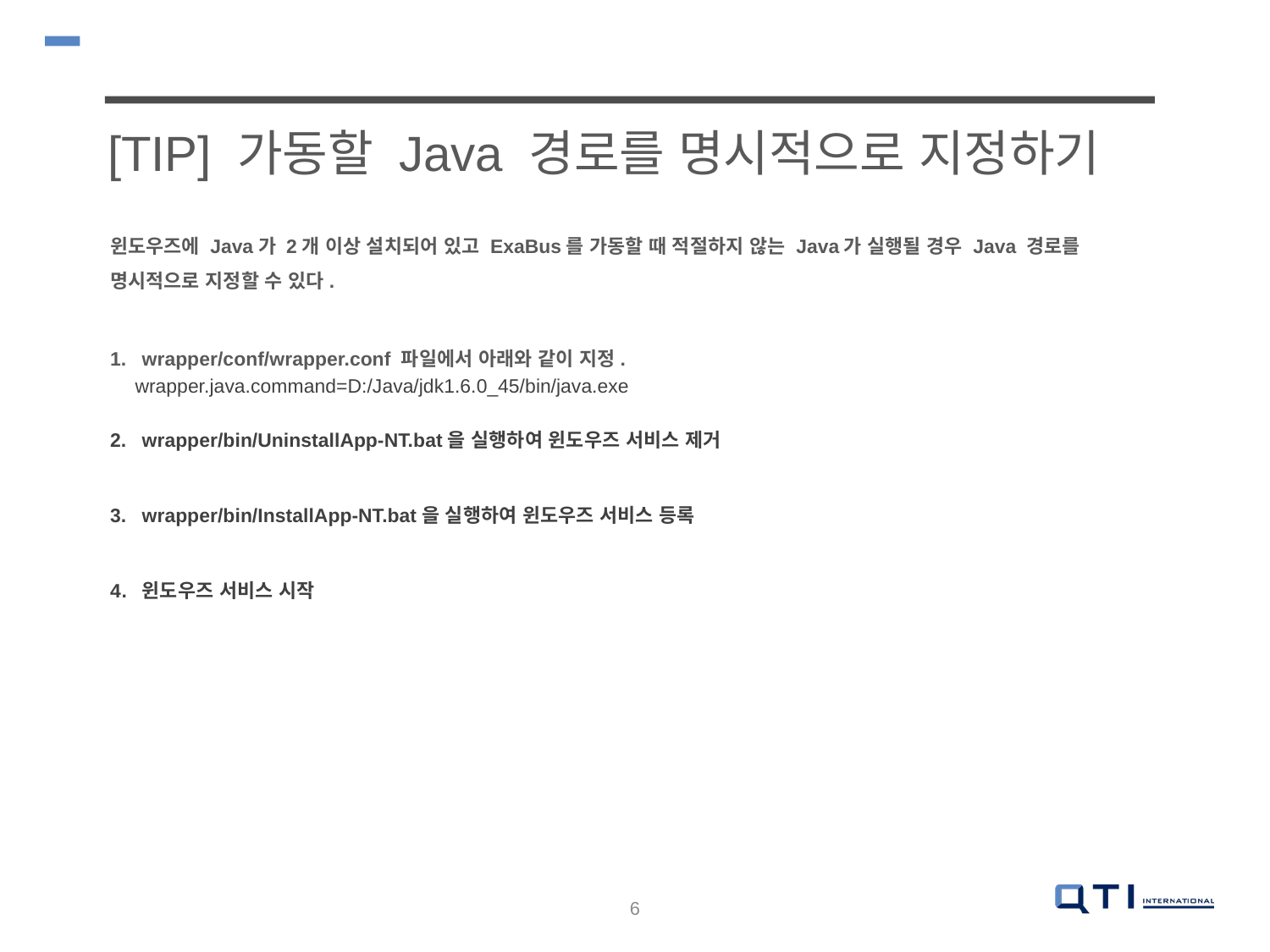

[TIP] 가동할 Java 경로를 명시적으로 지정하기
윈도우즈에 Java가 2개 이상 설치되어 있고 ExaBus를 가동할 때 적절하지 않는 Java가 실행될 경우 Java 경로를 명시적으로 지정할 수 있다.

wrapper/conf/wrapper.conf 파일에서 아래와 같이 지정.
wrapper.java.command=D:/Java/jdk1.6.0_45/bin/java.exe

wrapper/bin/UninstallApp-NT.bat을 실행하여 윈도우즈 서비스 제거

wrapper/bin/InstallApp-NT.bat을 실행하여 윈도우즈 서비스 등록

윈도우즈 서비스 시작

6